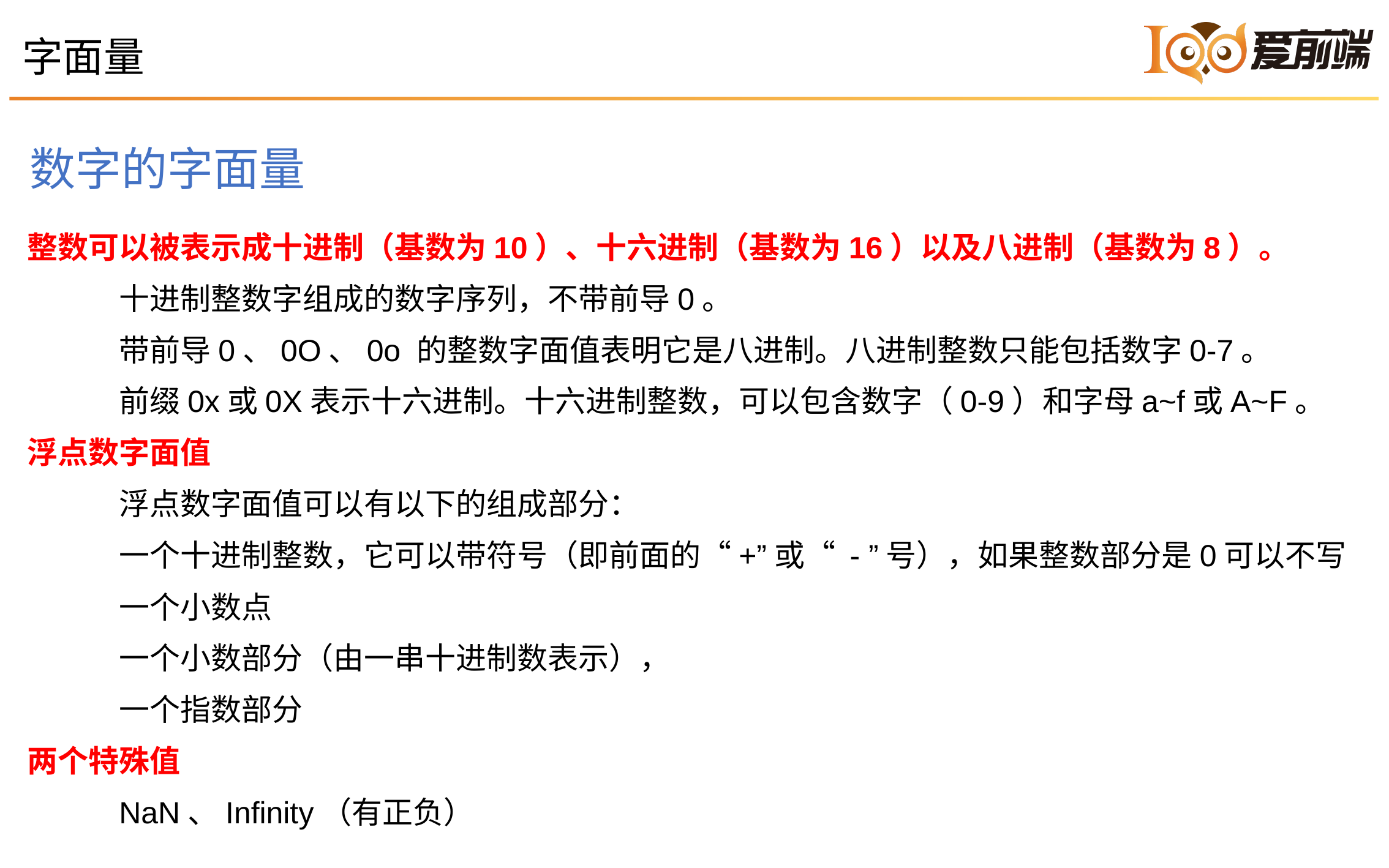

1
字面量

数字的字面量
整数可以被表示成十进制（基数为10）、十六进制（基数为16）以及八进制（基数为8）。
	十进制整数字组成的数字序列，不带前导0。
	带前导0、0O、0o 的整数字面值表明它是八进制。八进制整数只能包括数字0-7。
	前缀0x或0X表示十六进制。十六进制整数，可以包含数字（0-9）和字母a~f或A~F。
浮点数字面值
	浮点数字面值可以有以下的组成部分：
	一个十进制整数，它可以带符号（即前面的“+”或“ - ”号），如果整数部分是0可以不写
	一个小数点
	一个小数部分（由一串十进制数表示），
	一个指数部分
两个特殊值
	NaN、Infinity（有正负）